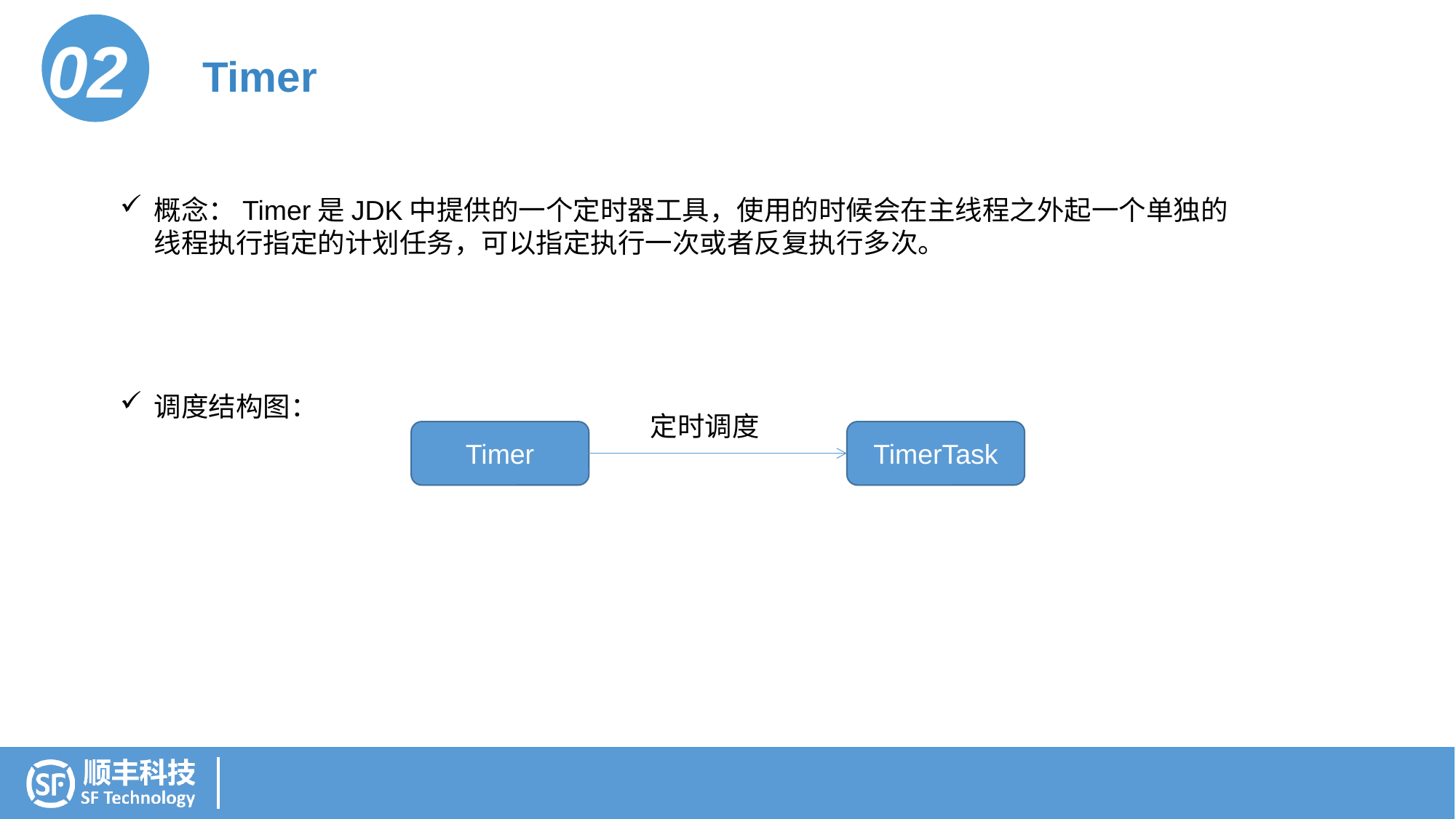

02
Timer
概念：Timer是JDK中提供的一个定时器工具，使用的时候会在主线程之外起一个单独的线程执行指定的计划任务，可以指定执行一次或者反复执行多次。

调度结构图：

定时调度
Timer
TimerTask